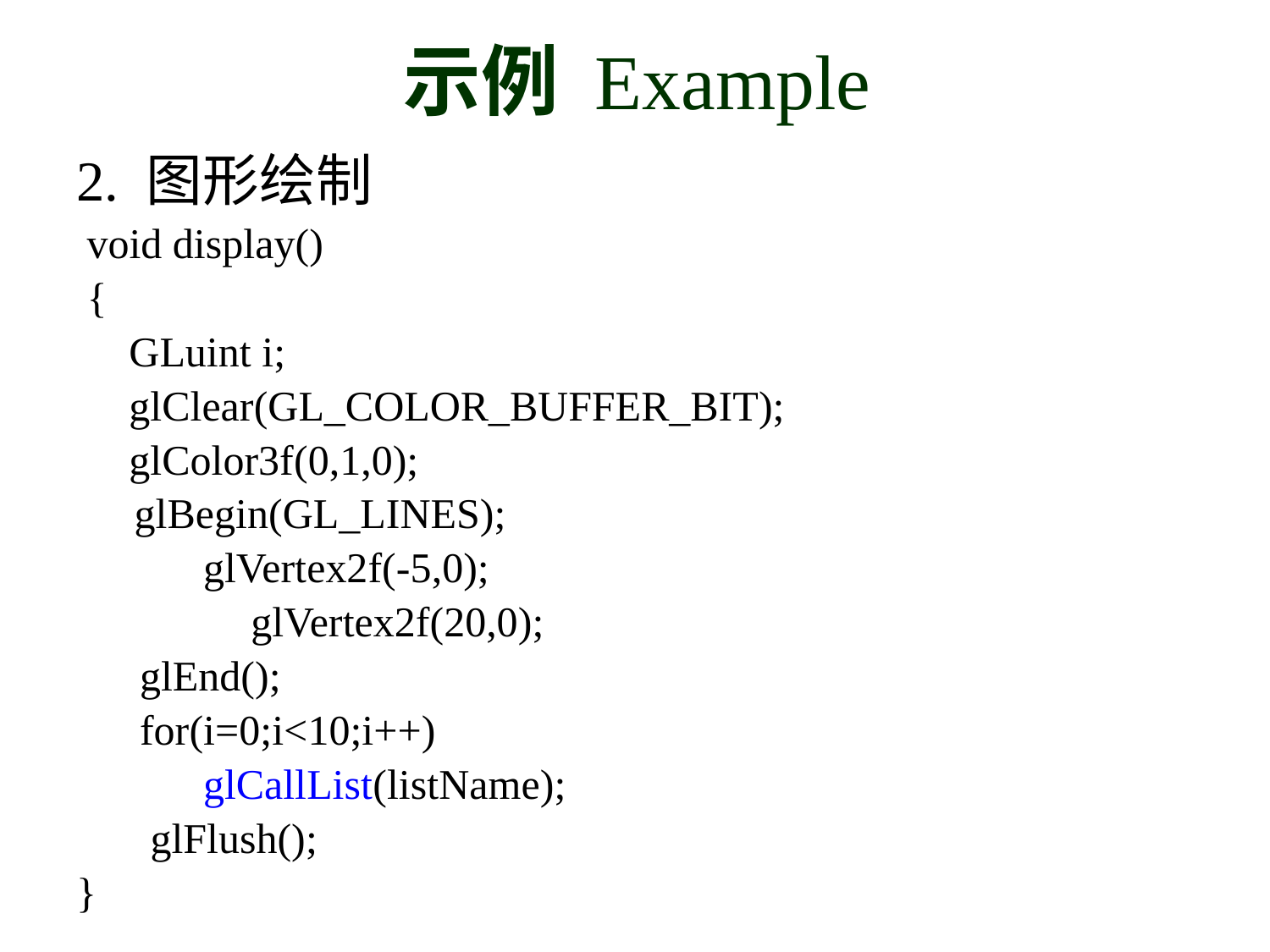

# 示例 Example
2. 图形绘制
 void display()
 {
     GLuint i;
     glClear(GL_COLOR_BUFFER_BIT);
     glColor3f(0,1,0);
	 glBegin(GL_LINES);
            glVertex2f(-5,0);
		glVertex2f(20,0);
      glEnd();
      for(i=0;i<10;i++)
            glCallList(listName);
       glFlush();
}